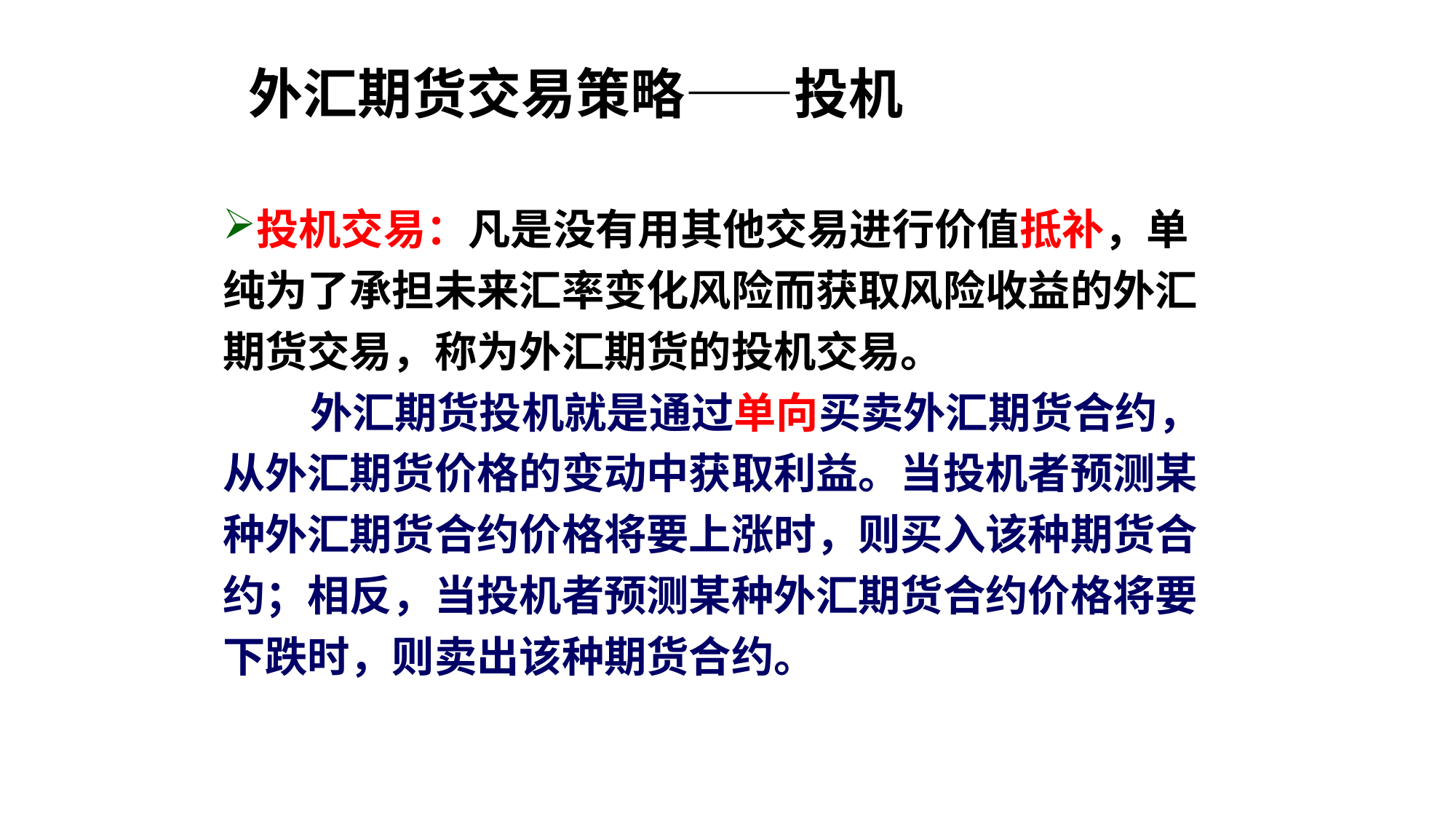

外汇期货交易策略——投机
投机交易：凡是没有用其他交易进行价值抵补，单
纯为了承担未来汇率变化风险而获取风险收益的外汇
期货交易，称为外汇期货的投机交易。
        外汇期货投机就是通过单向买卖外汇期货合约，
从外汇期货价格的变动中获取利益。当投机者预测某
种外汇期货合约价格将要上涨时，则买入该种期货合
约；相反，当投机者预测某种外汇期货合约价格将要
下跌时，则卖出该种期货合约。